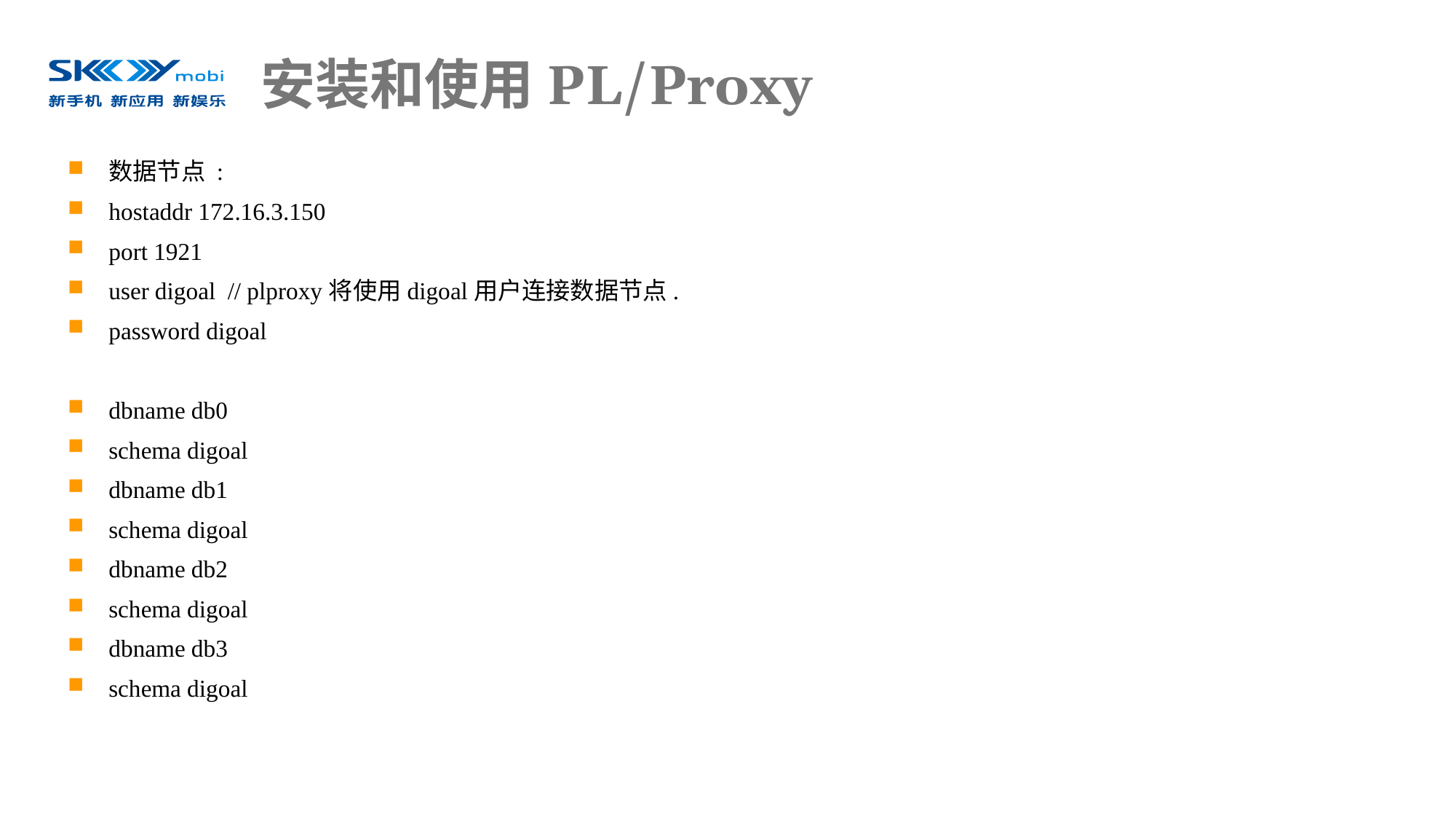

# 安装和使用PL/Proxy
数据节点 :
hostaddr 172.16.3.150
port 1921
user digoal  // plproxy将使用digoal用户连接数据节点.
password digoal

dbname db0
schema digoal
dbname db1
schema digoal
dbname db2
schema digoal
dbname db3
schema digoal